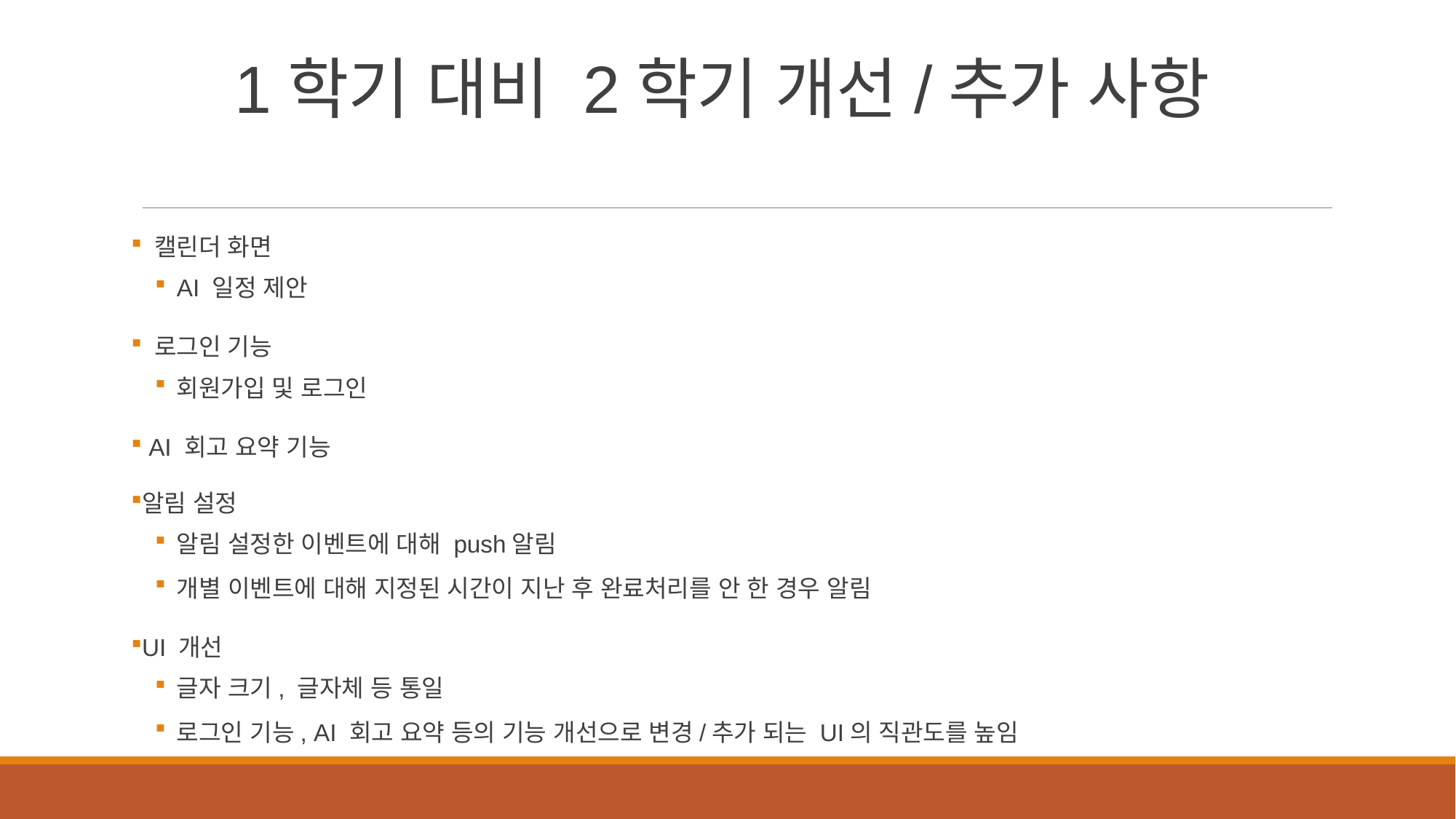

# 1학기 대비 2학기 개선/추가 사항
 캘린더 화면
AI 일정 제안
 로그인 기능
회원가입 및 로그인
 AI 회고 요약 기능
알림 설정
알림 설정한 이벤트에 대해 push알림
개별 이벤트에 대해 지정된 시간이 지난 후 완료처리를 안 한 경우 알림
UI 개선
글자 크기, 글자체 등 통일
로그인 기능, AI 회고 요약 등의 기능 개선으로 변경/추가 되는 UI의 직관도를 높임